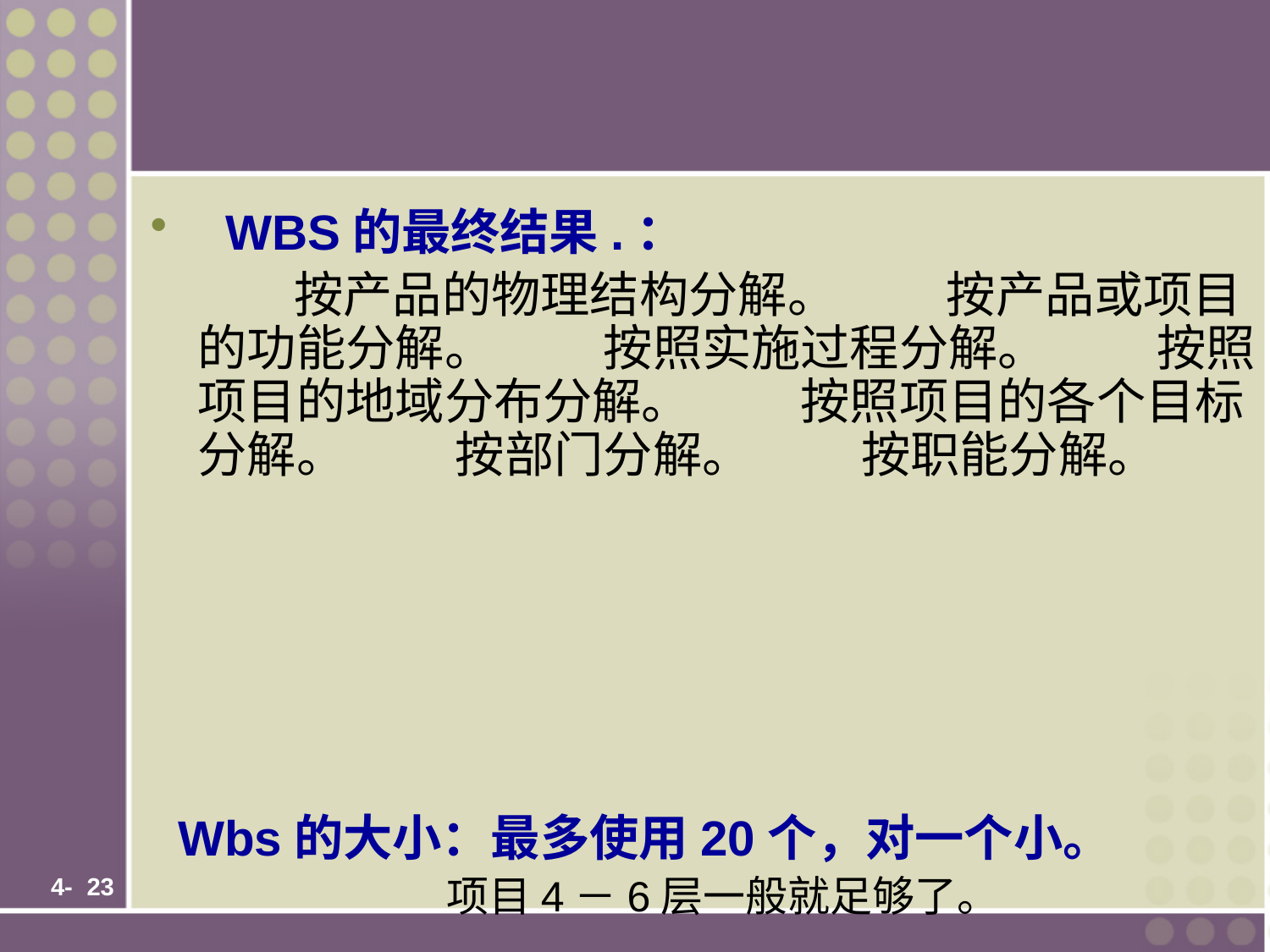

#
  WBS的最终结果.：
            按产品的物理结构分解。 　　按产品或项目的功能分解。 　　按照实施过程分解。 　　按照项目的地域分布分解。 　　按照项目的各个目标分解。 　　按部门分解。 　　按职能分解。
  Wbs的大小：最多使用20个，对一个小。
                              项目4－6层一般就足够了。
  4-  23